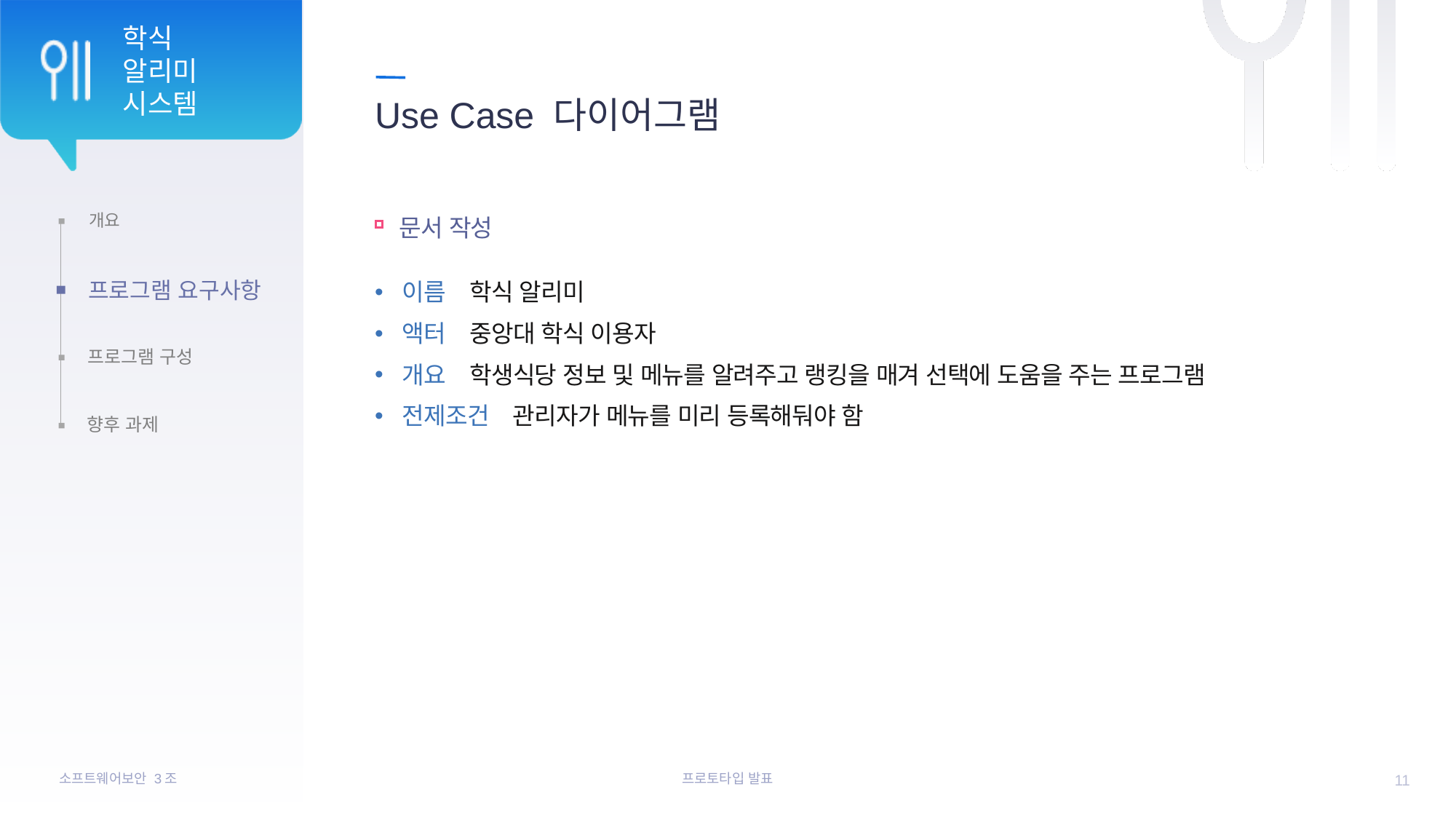

# Use Case 다이어그램
문서 작성
이름　학식 알리미
액터　중앙대 학식 이용자
개요　학생식당 정보 및 메뉴를 알려주고 랭킹을 매겨 선택에 도움을 주는 프로그램
전제조건　관리자가 메뉴를 미리 등록해둬야 함
11